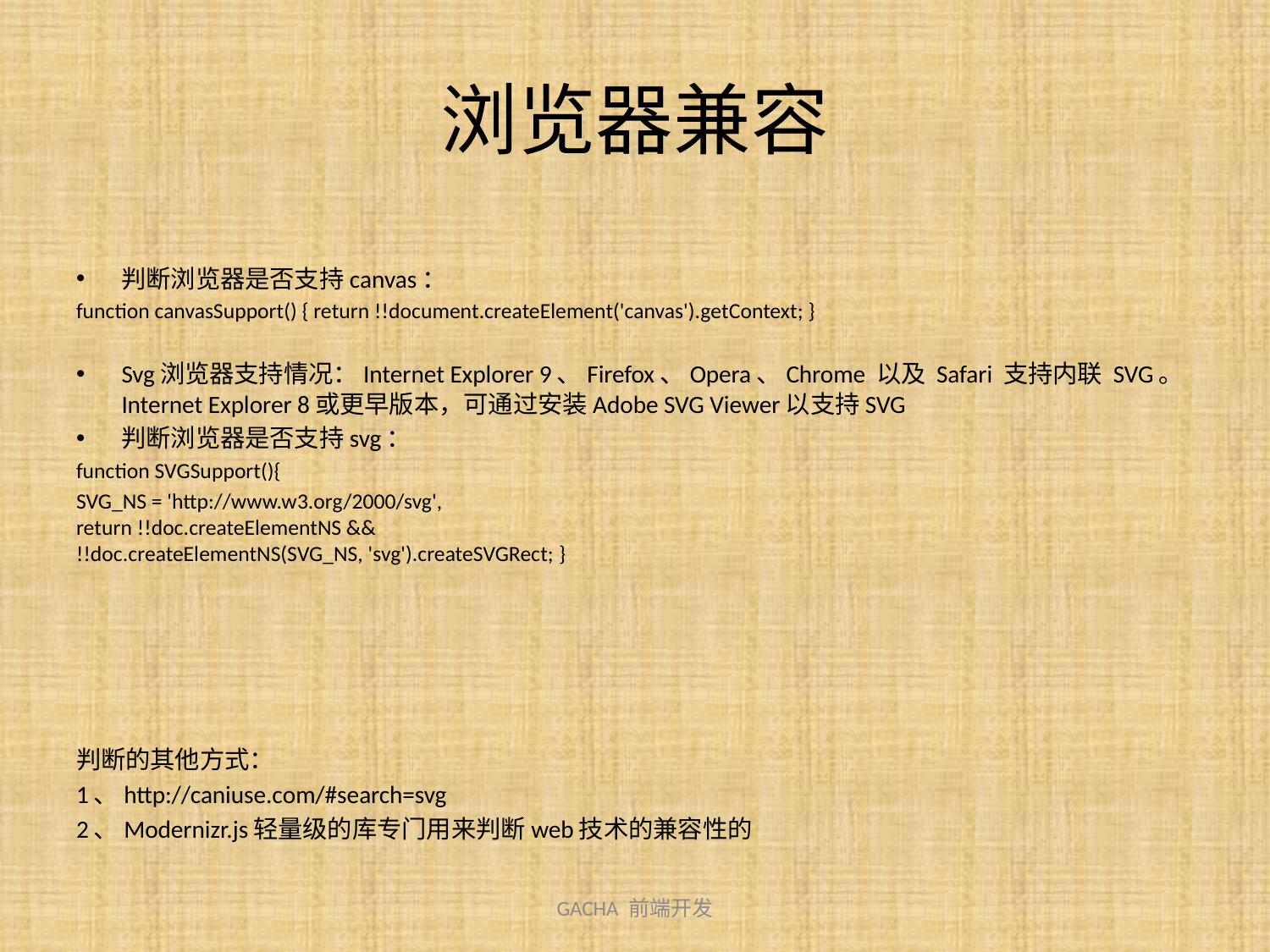

# 浏览器兼容

判断浏览器是否支持canvas：
function canvasSupport() { return !!document.createElement('canvas').getContext; }

Svg浏览器支持情况：Internet Explorer 9、Firefox、Opera、Chrome 以及 Safari 支持内联 SVG。Internet Explorer 8或更早版本，可通过安装Adobe SVG Viewer以支持SVG
判断浏览器是否支持svg：
function SVGSupport(){
SVG_NS = 'http://www.w3.org/2000/svg', 
return !!doc.createElementNS && 
!!doc.createElementNS(SVG_NS, 'svg').createSVGRect; }

判断的其他方式：
1、http://caniuse.com/#search=svg
2、Modernizr.js轻量级的库专门用来判断web技术的兼容性的

GACHA 前端开发